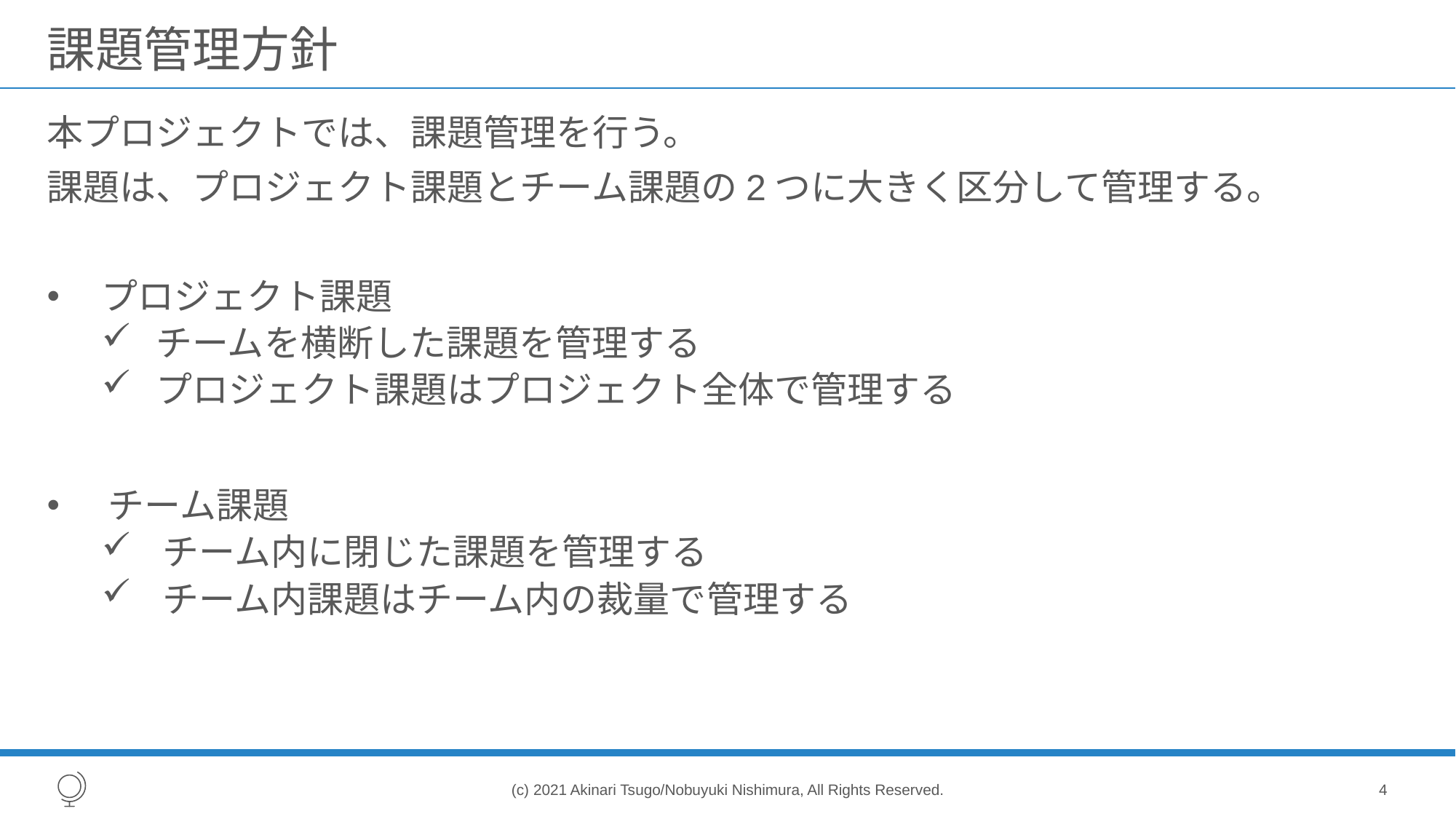

# 課題管理方針
本プロジェクトでは、課題管理を行う。
課題は、プロジェクト課題とチーム課題の2つに大きく区分して管理する。

プロジェクト課題
チームを横断した課題を管理する
プロジェクト課題はプロジェクト全体で管理する

チーム課題
チーム内に閉じた課題を管理する
チーム内課題はチーム内の裁量で管理する